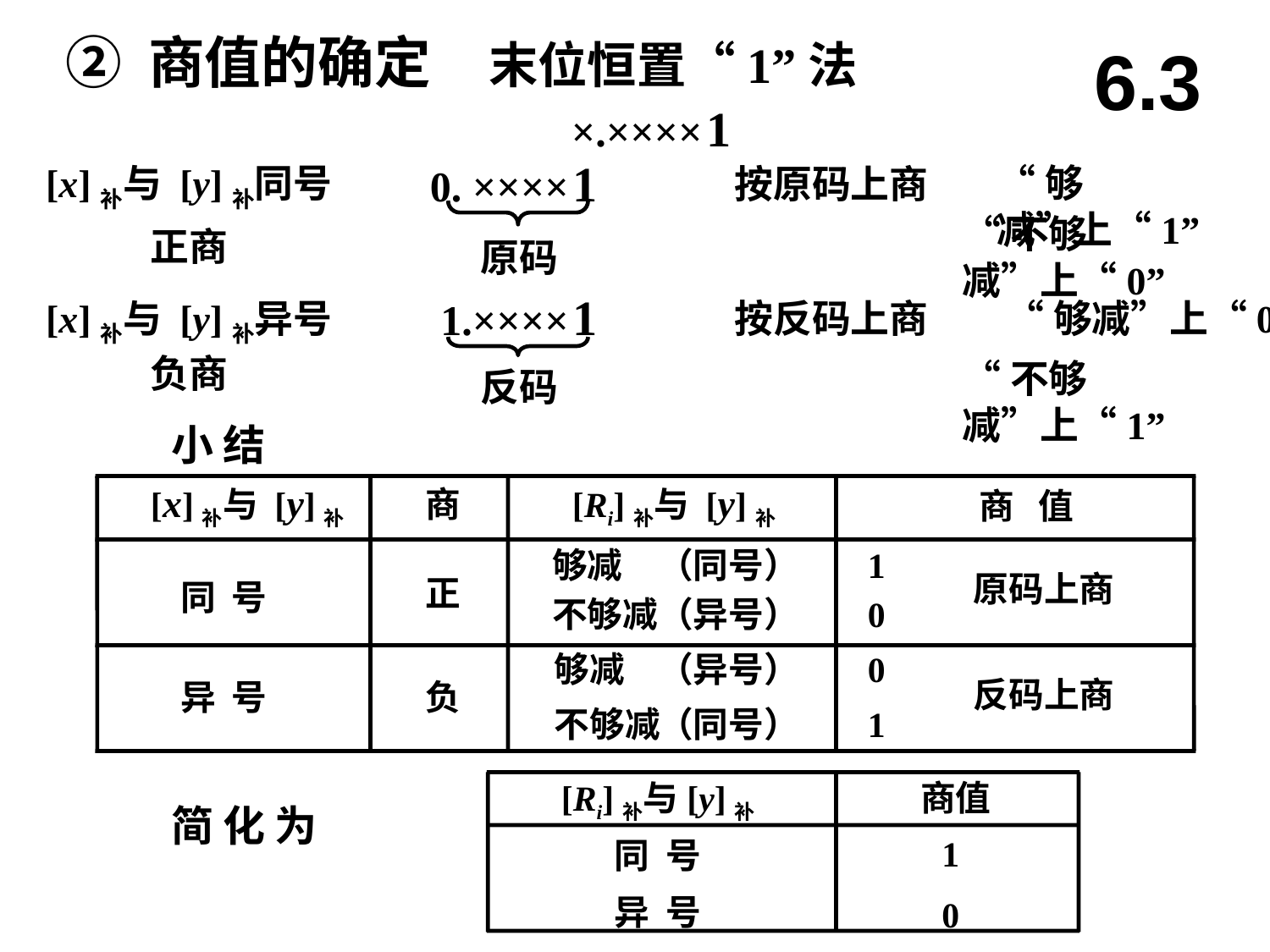

② 商值的确定
6.3
末位恒置“1”法
×.×××× 1
0. ×××× 1

原码
[x]补与 [y]补同号
“够减”上“1”
“不够减”上“0”
按原码上商

正商
 1.×××× 1

反码
[x]补与 [y]补异号
“够减”上“0”
“不够减”上“1”
按反码上商

负商
小 结
[x]补与 [y]补
[Ri]补与 [y]补
商

商   值
够减
1

原码上商
正
同  号
不够减
0
够减
0

反码上商
异  号
负
不够减
1

（同号）
（异号）
（异号）
（同号）
[Ri]补与[y]补
商值

1
同  号
异  号
0

简 化 为